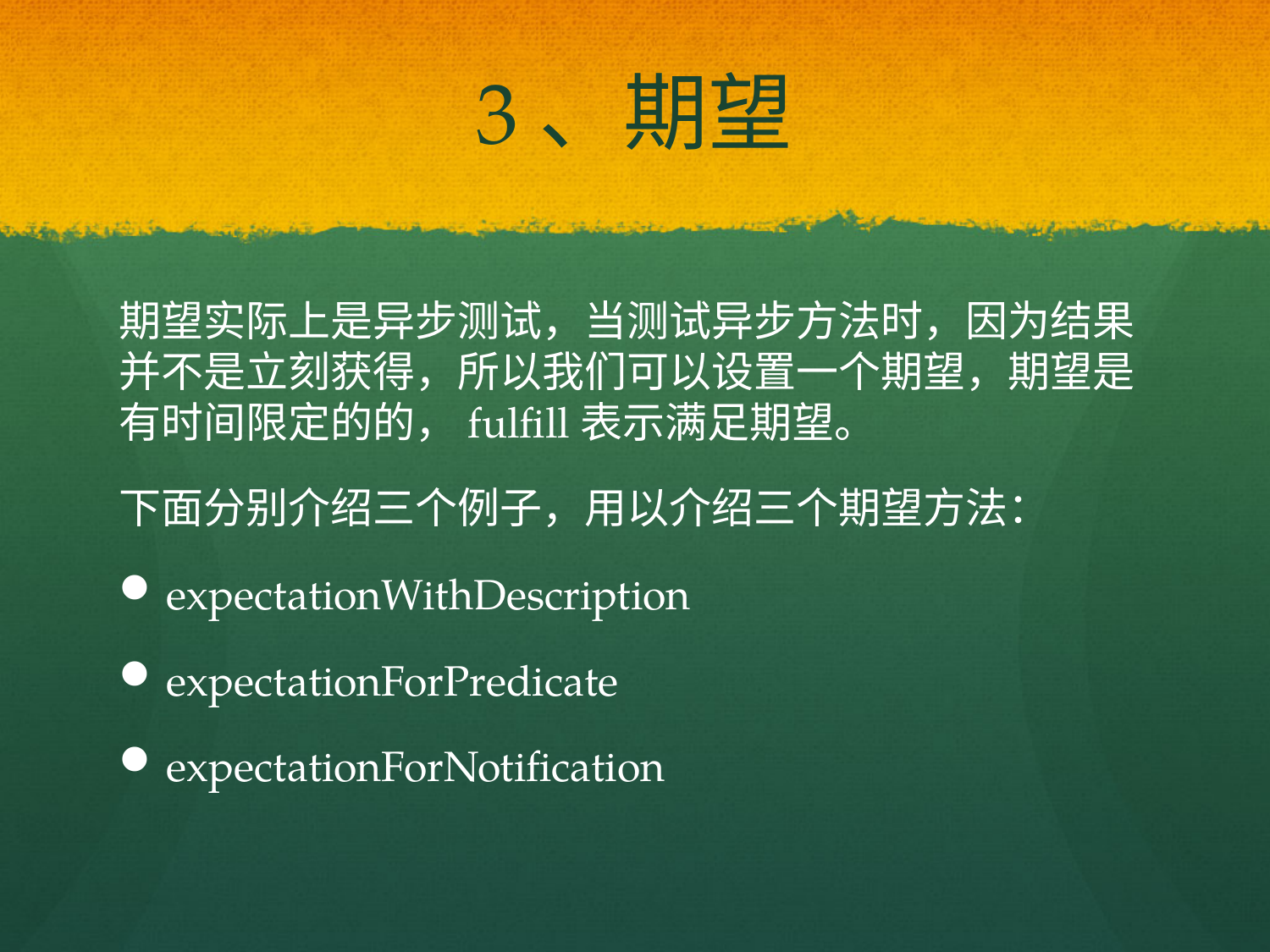

# 3、期望
期望实际上是异步测试，当测试异步方法时，因为结果并不是立刻获得，所以我们可以设置一个期望，期望是有时间限定的的，fulfill表示满足期望。
下面分别介绍三个例子，用以介绍三个期望方法：
expectationWithDescription
expectationForPredicate
expectationForNotification